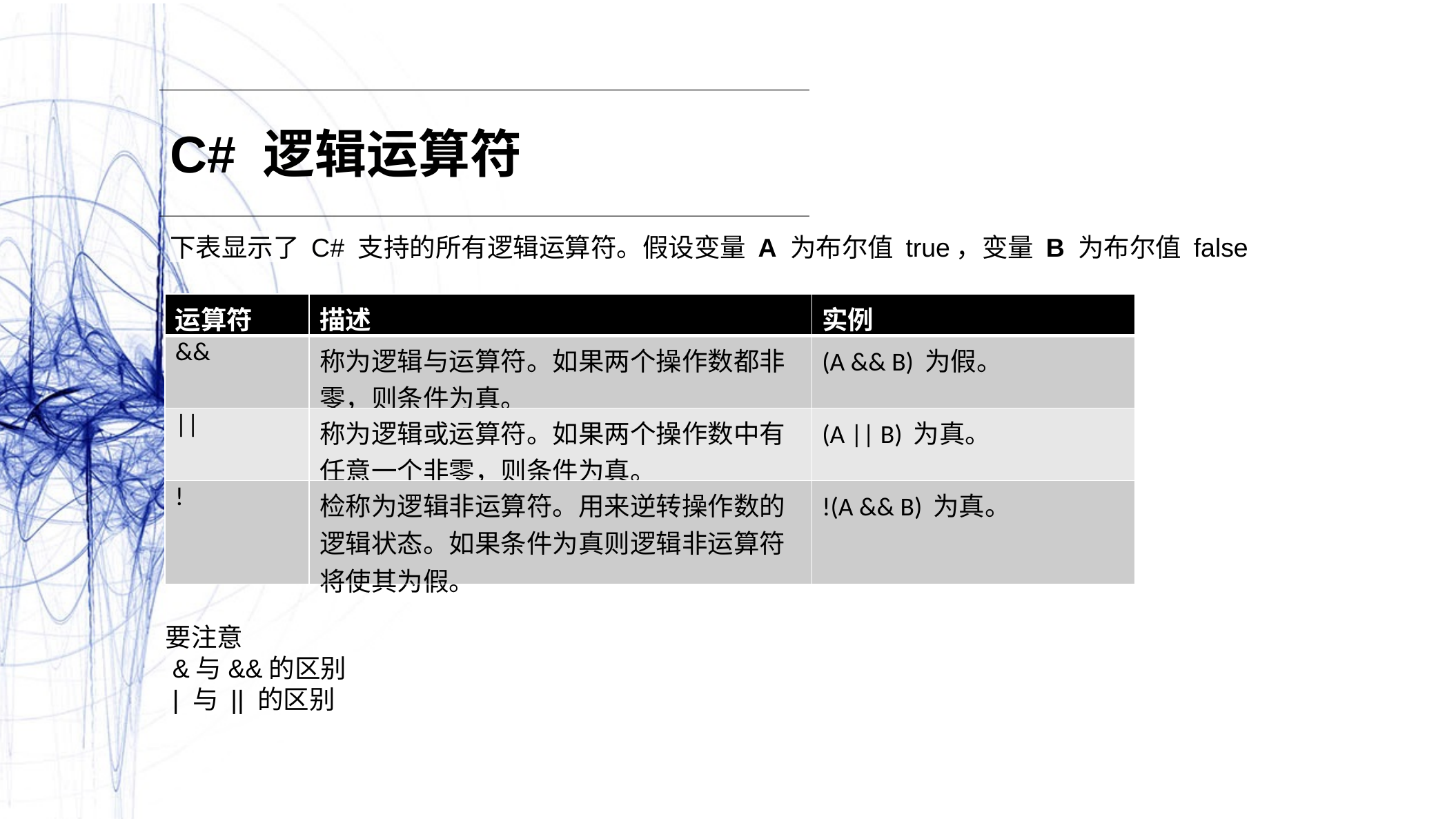

C# 逻辑运算符

下表显示了 C# 支持的所有逻辑运算符。假设变量 A 为布尔值 true，变量 B 为布尔值 false
| 运算符 | 描述 | 实例 |
| --- | --- | --- |
| && | 称为逻辑与运算符。如果两个操作数都非零，则条件为真。 | (A && B) 为假。 |
| || | 称为逻辑或运算符。如果两个操作数中有任意一个非零，则条件为真。 | (A || B) 为真。 |
| ! | 检称为逻辑非运算符。用来逆转操作数的逻辑状态。如果条件为真则逻辑非运算符将使其为假。 | !(A && B) 为真。 |
要注意
 &与&&的区别
 | 与 || 的区别